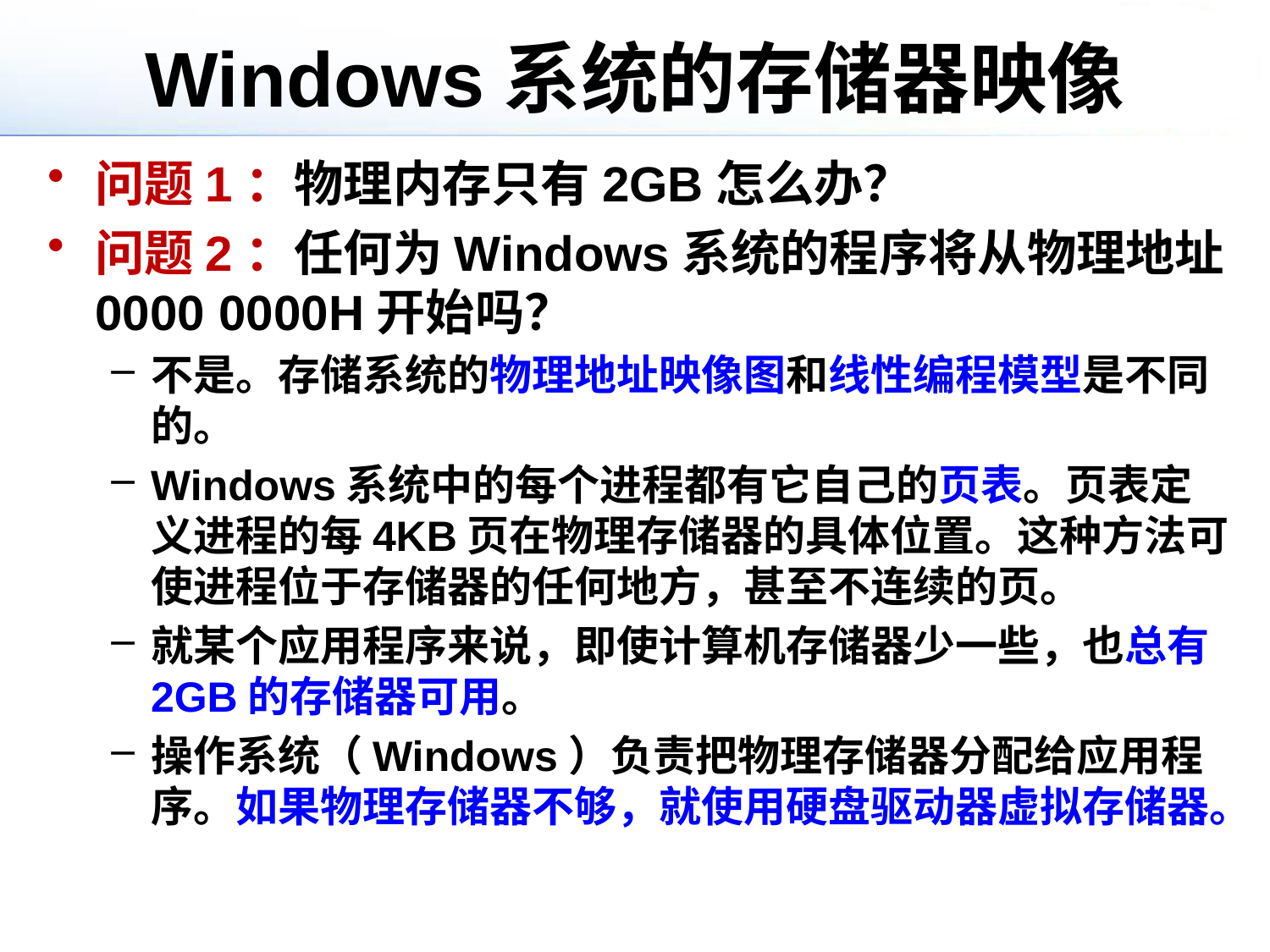

# Windows系统的存储器映像
问题1：物理内存只有2GB怎么办？
问题2：任何为Windows系统的程序将从物理地址0000 0000H开始吗？
不是。存储系统的物理地址映像图和线性编程模型是不同的。
Windows系统中的每个进程都有它自己的页表。页表定义进程的每4KB页在物理存储器的具体位置。这种方法可使进程位于存储器的任何地方，甚至不连续的页。
就某个应用程序来说，即使计算机存储器少一些，也总有2GB的存储器可用。
操作系统（Windows）负责把物理存储器分配给应用程序。如果物理存储器不够，就使用硬盘驱动器虚拟存储器。